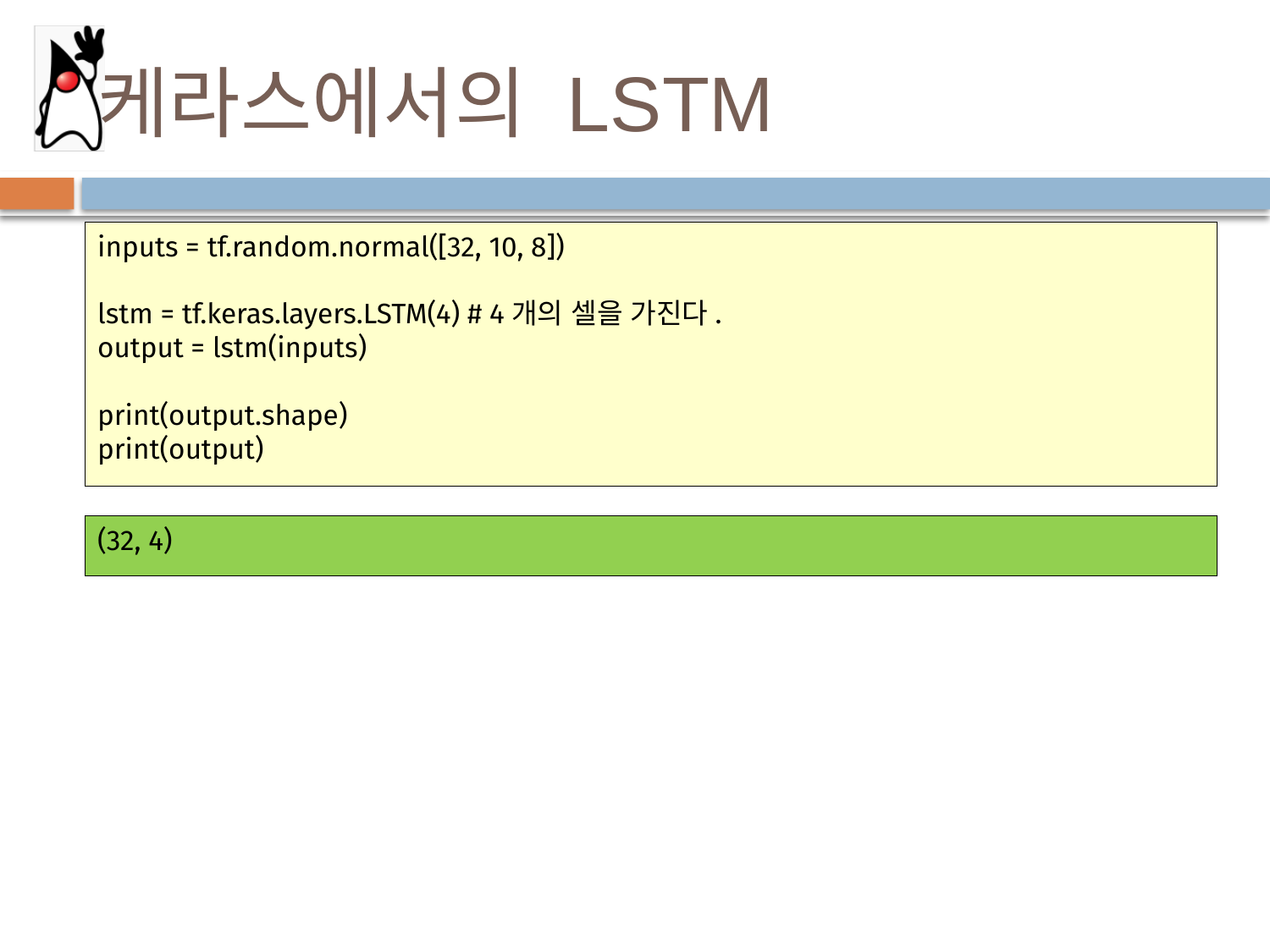

# 케라스에서의 LSTM
inputs = tf.random.normal([32, 10, 8])

lstm = tf.keras.layers.LSTM(4) # 4개의 셀을 가진다.
output = lstm(inputs)

print(output.shape)
print(output)
(32, 4)